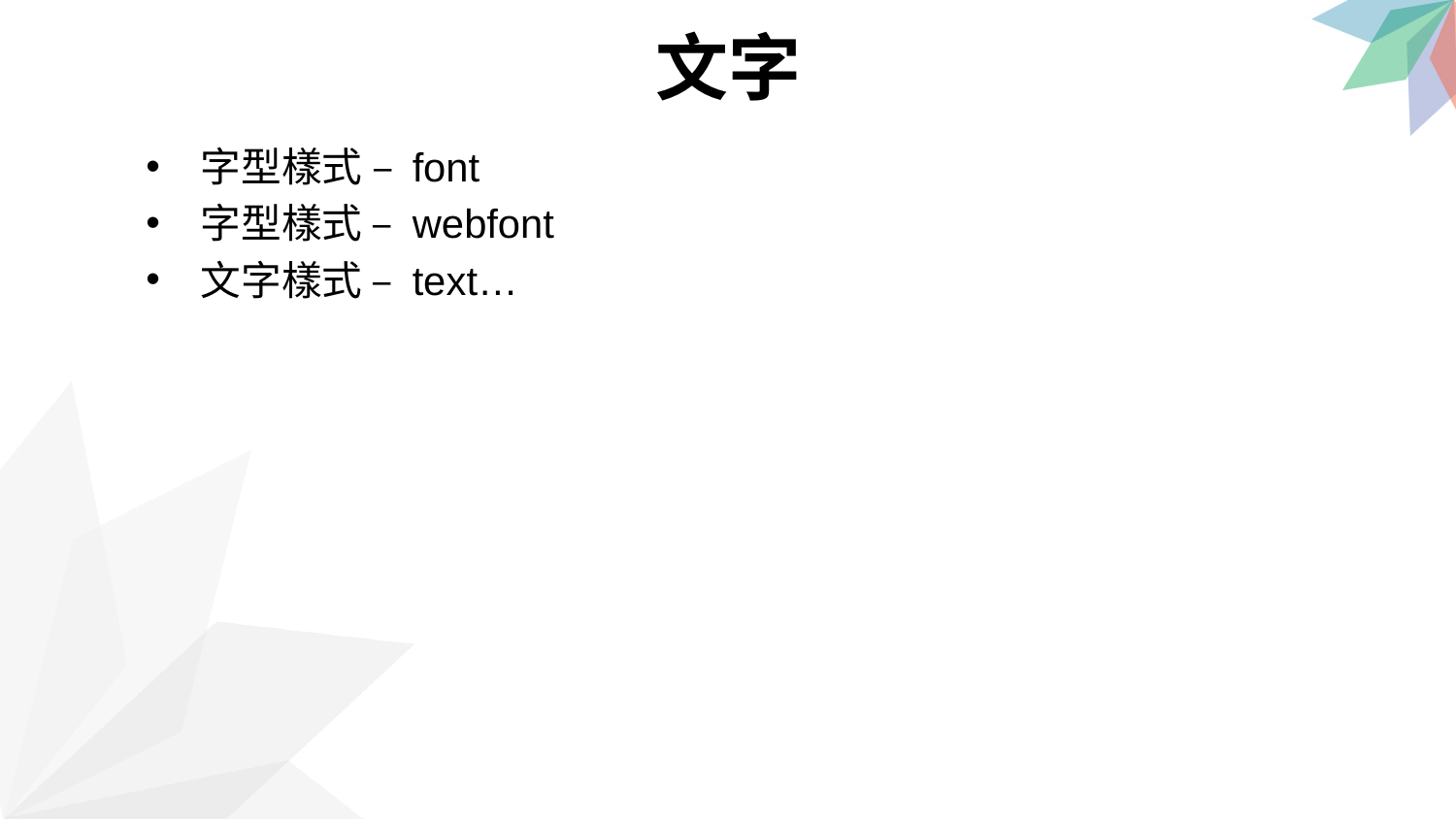

文字
字型樣式 – font
字型樣式 – webfont
文字樣式 – text…